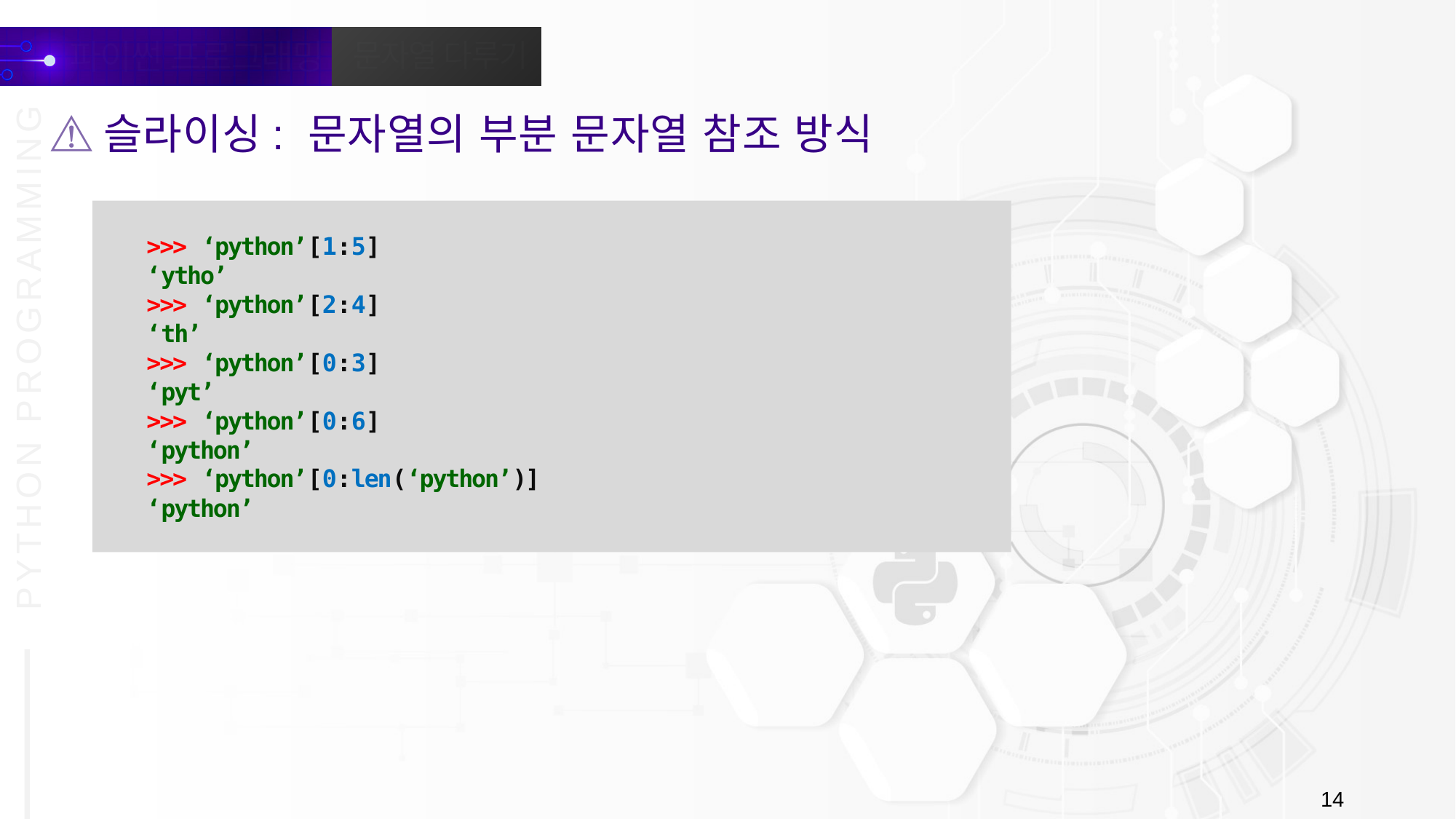

슬라이싱: 문자열의 부분 문자열 참조 방식
>>> ‘python’[1:5]
‘ytho’
>>> ‘python’[2:4]
‘th’
>>> ‘python’[0:3]
‘pyt’
>>> ‘python’[0:6]
‘python’
>>> ‘python’[0:len(‘python’)]
‘python’
14